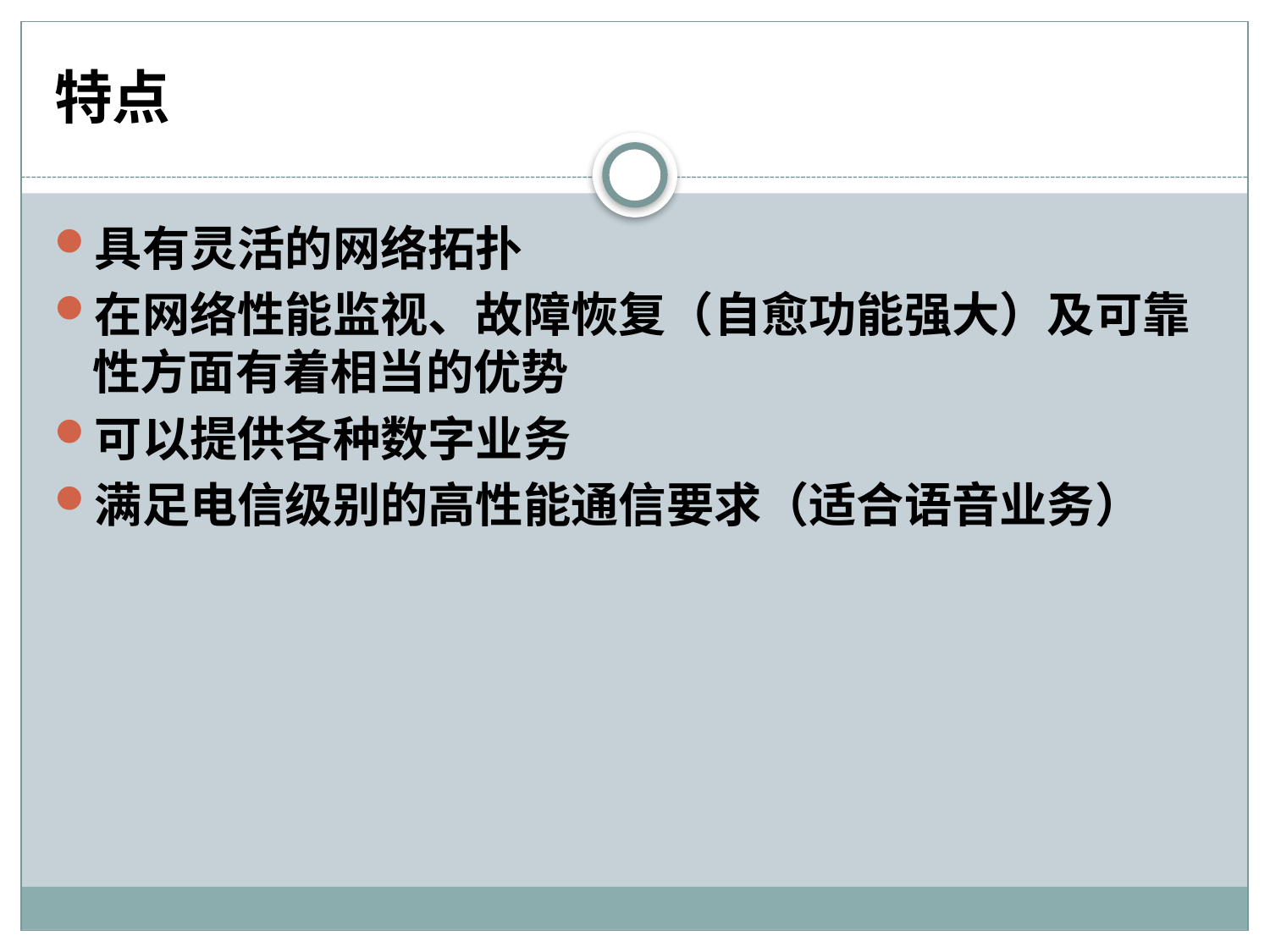

# 特点
具有灵活的网络拓扑
在网络性能监视、故障恢复（自愈功能强大）及可靠性方面有着相当的优势
可以提供各种数字业务
满足电信级别的高性能通信要求（适合语音业务）